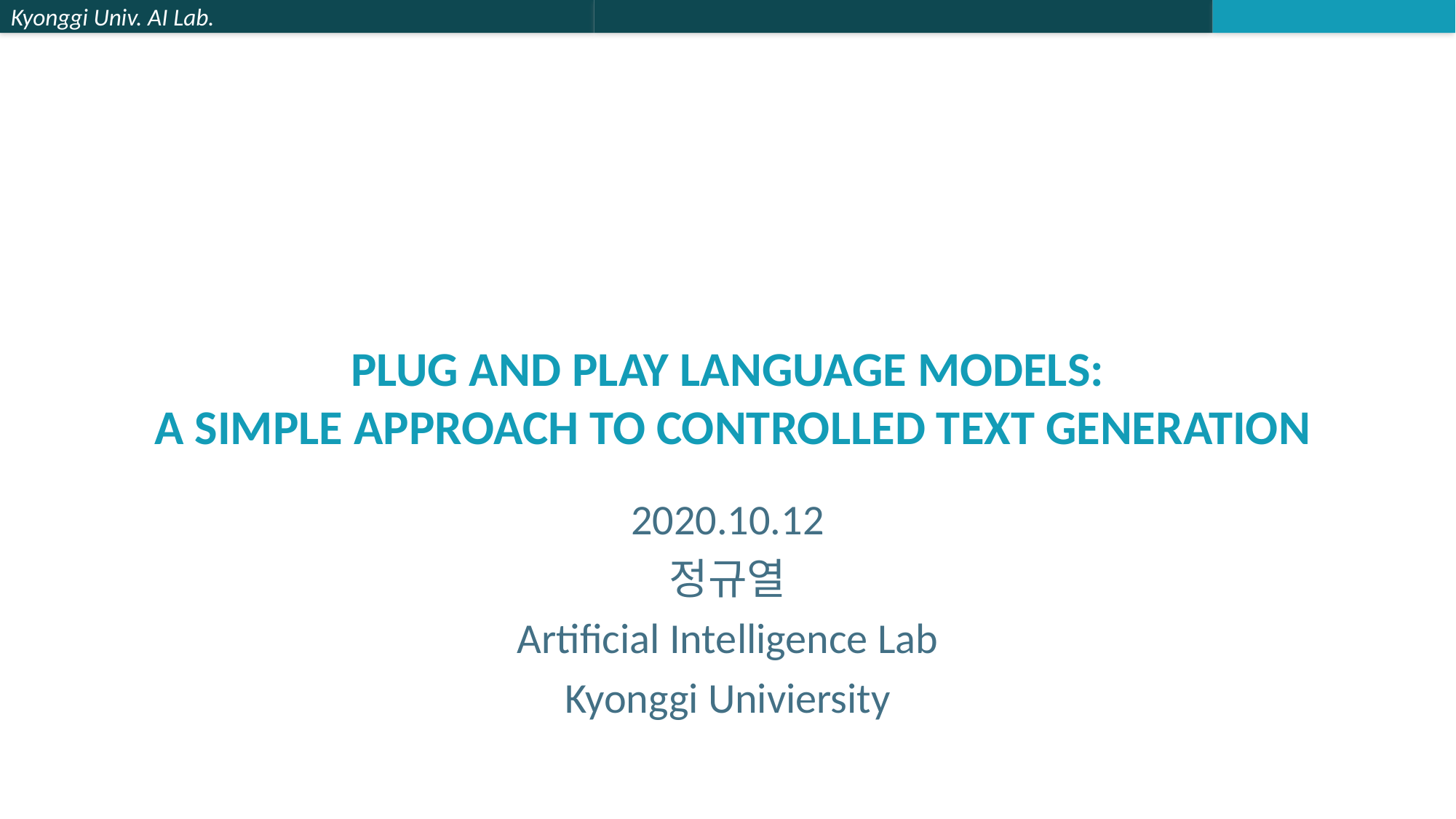

# PLUG AND PLAY LANGUAGE MODELS: A SIMPLE APPROACH TO CONTROLLED TEXT GENERATION
2020.10.12
정규열
Artificial Intelligence Lab
Kyonggi Univiersity